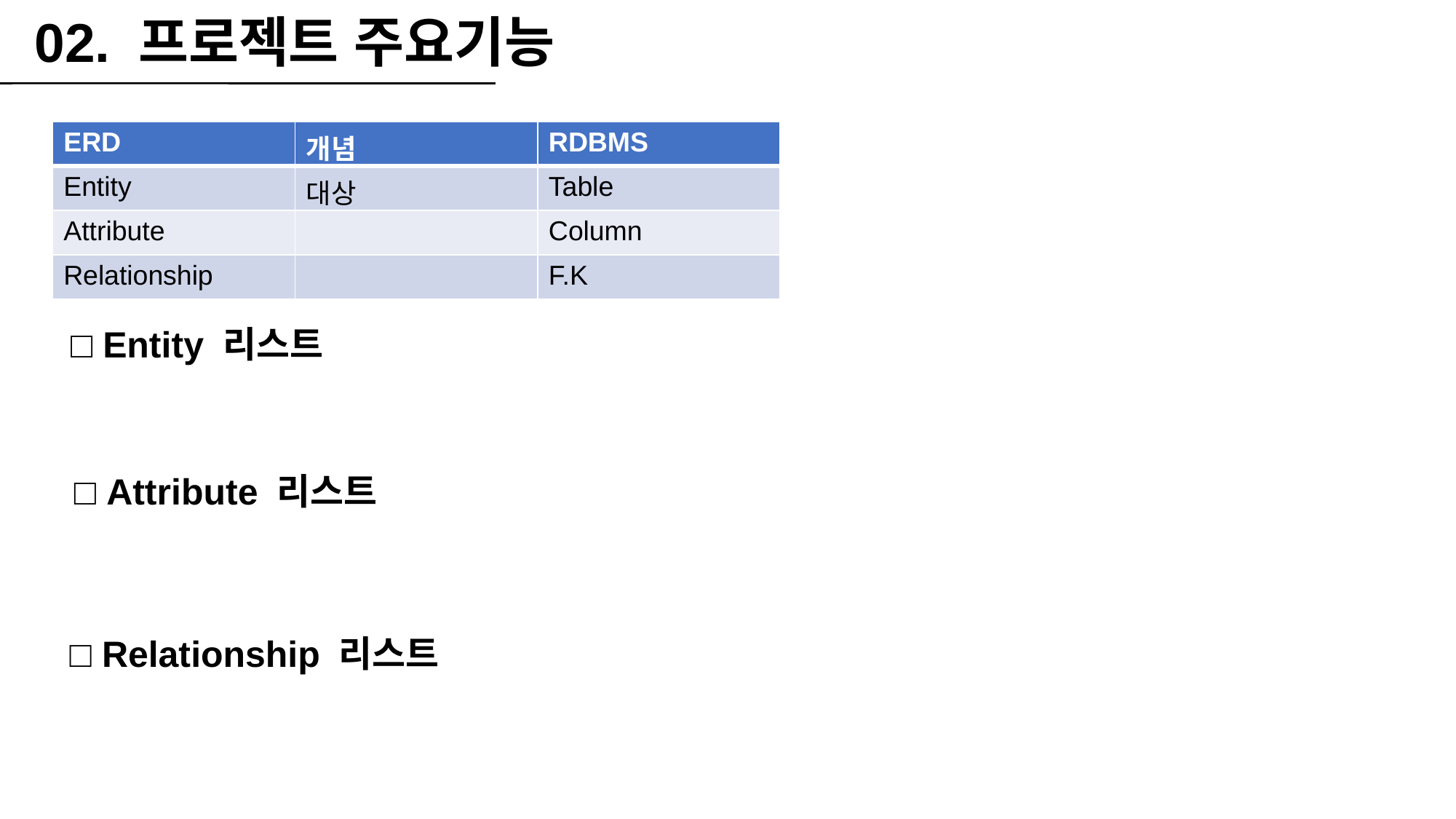

02. 프로젝트 주요기능

| ERD | 개념 | RDBMS |
| --- | --- | --- |
| Entity | 대상 | Table |
| Attribute |  | Column |
| Relationship |  | F.K |
□ Entity 리스트
□ Attribute 리스트
□ Relationship 리스트